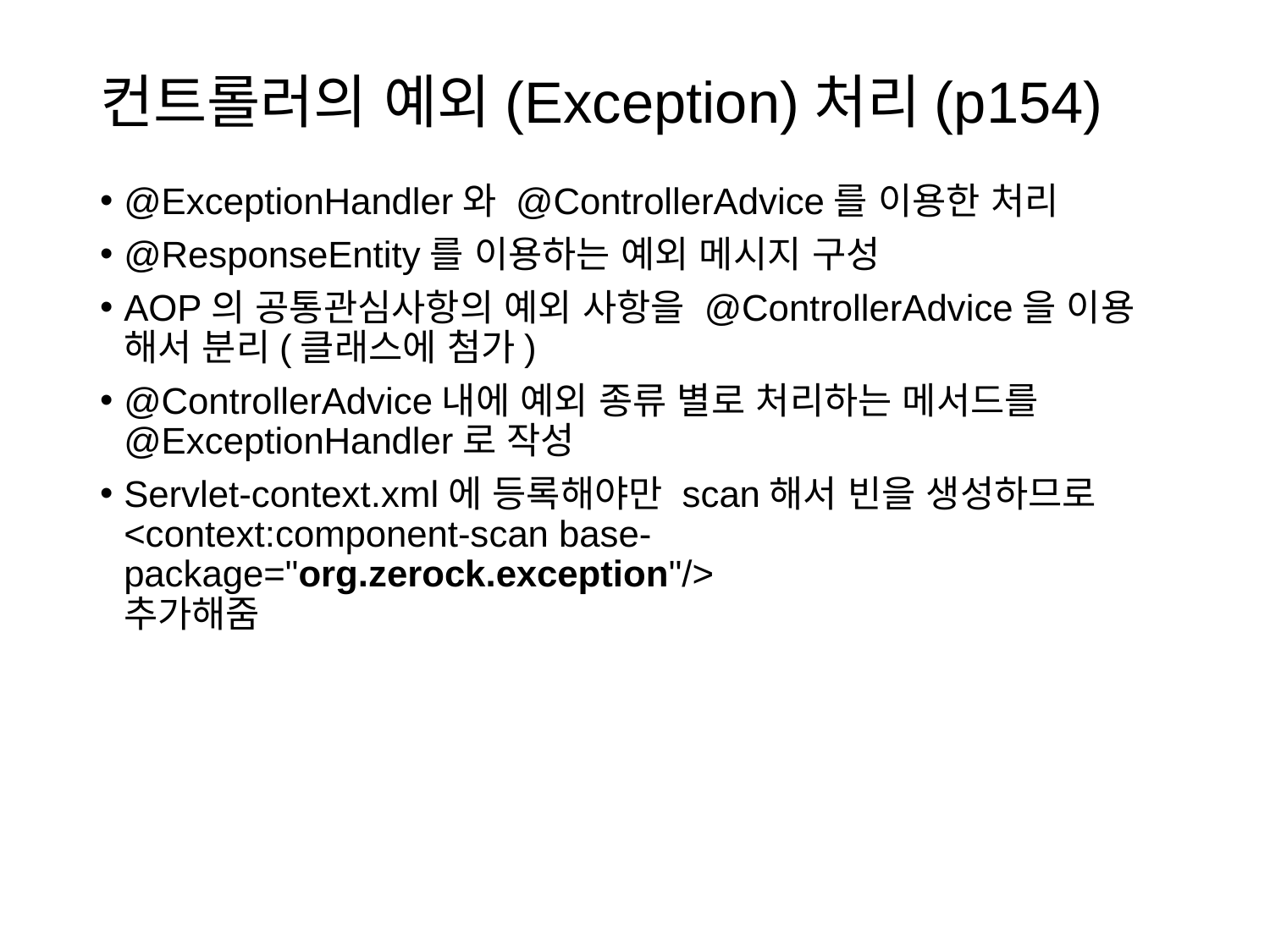

# 컨트롤러의 예외(Exception)처리(p154)
@ExceptionHandler와 @ControllerAdvice를 이용한 처리
@ResponseEntity를 이용하는 예외 메시지 구성
AOP의 공통관심사항의 예외 사항을 @ControllerAdvice을 이용
해서 분리(클래스에 첨가)
@ControllerAdvice내에 예외 종류 별로 처리하는 메서드를
@ExceptionHandler로 작성
Servlet-context.xml에 등록해야만 scan해서 빈을 생성하므로
<context:component-scan base-package="org.zerock.exception"/>
추가해줌